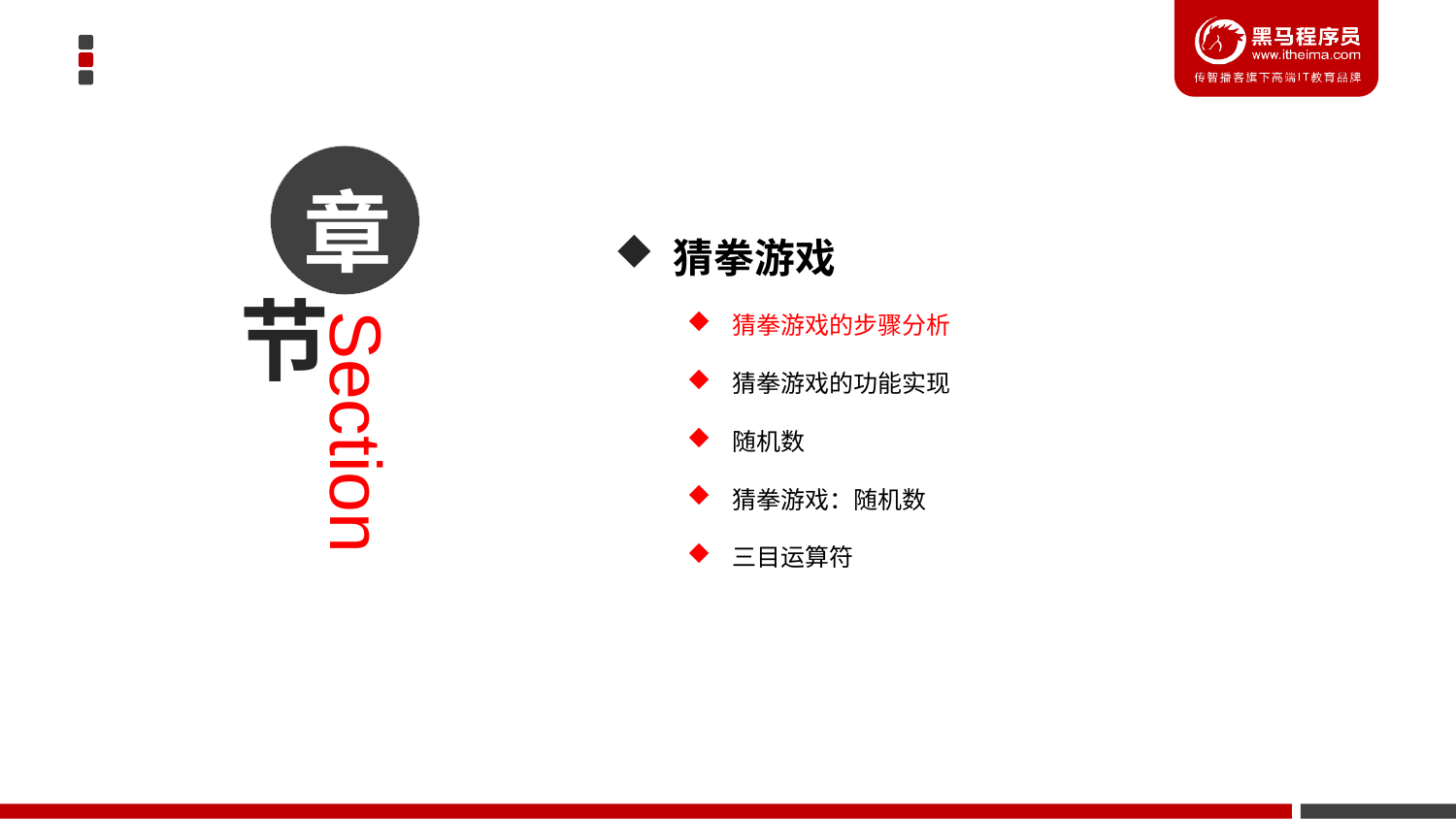

章
 猜拳游戏
猜拳游戏的步骤分析
猜拳游戏的功能实现
随机数
猜拳游戏：随机数
三目运算符

节
Section